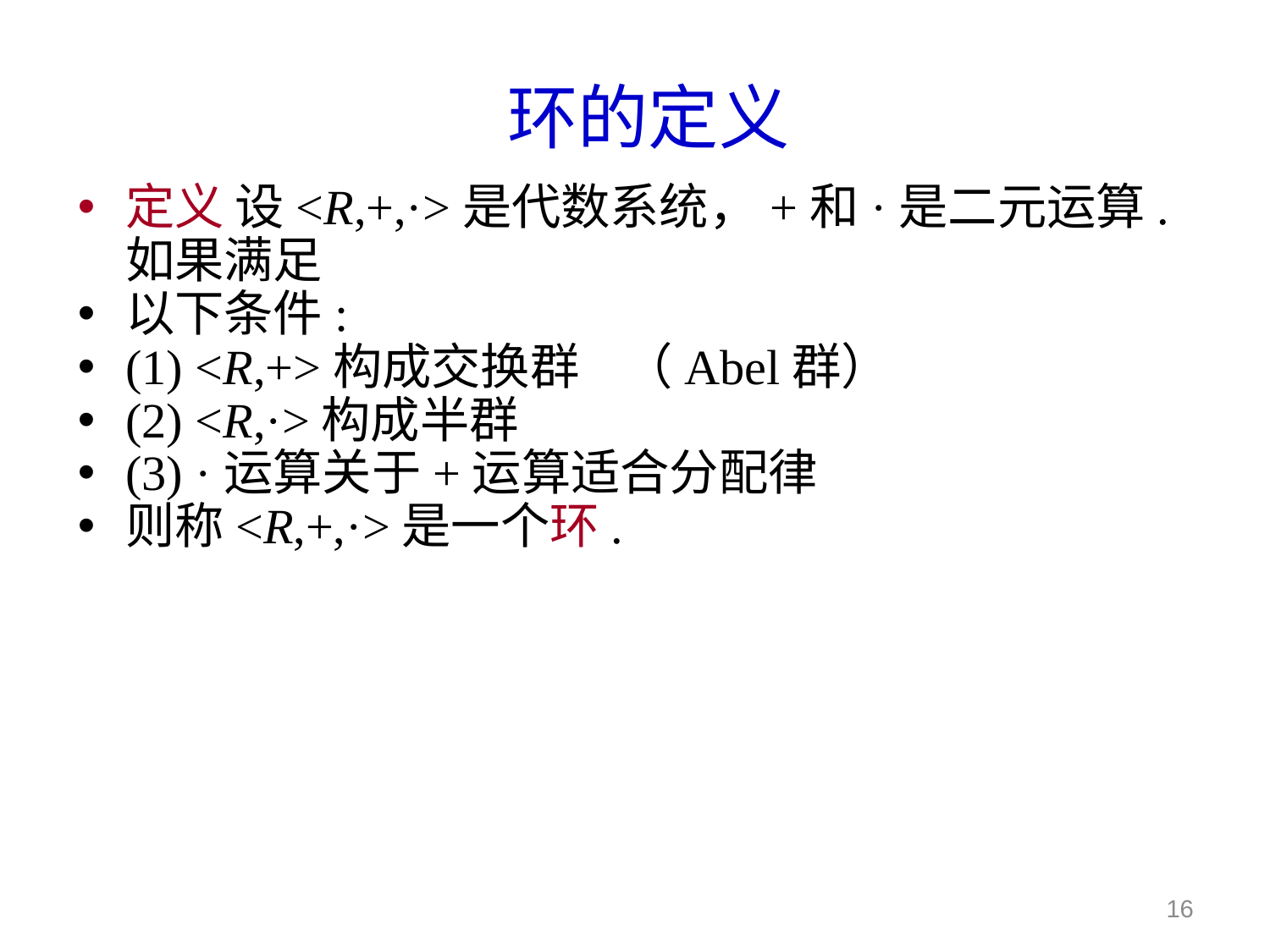

# 环的定义
定义 设<R,+,·>是代数系统，+和·是二元运算. 如果满足
以下条件:
(1) <R,+>构成交换群    （Abel群）
(2) <R,·>构成半群
(3) ·运算关于+运算适合分配律
则称<R,+,·>是一个环.
16